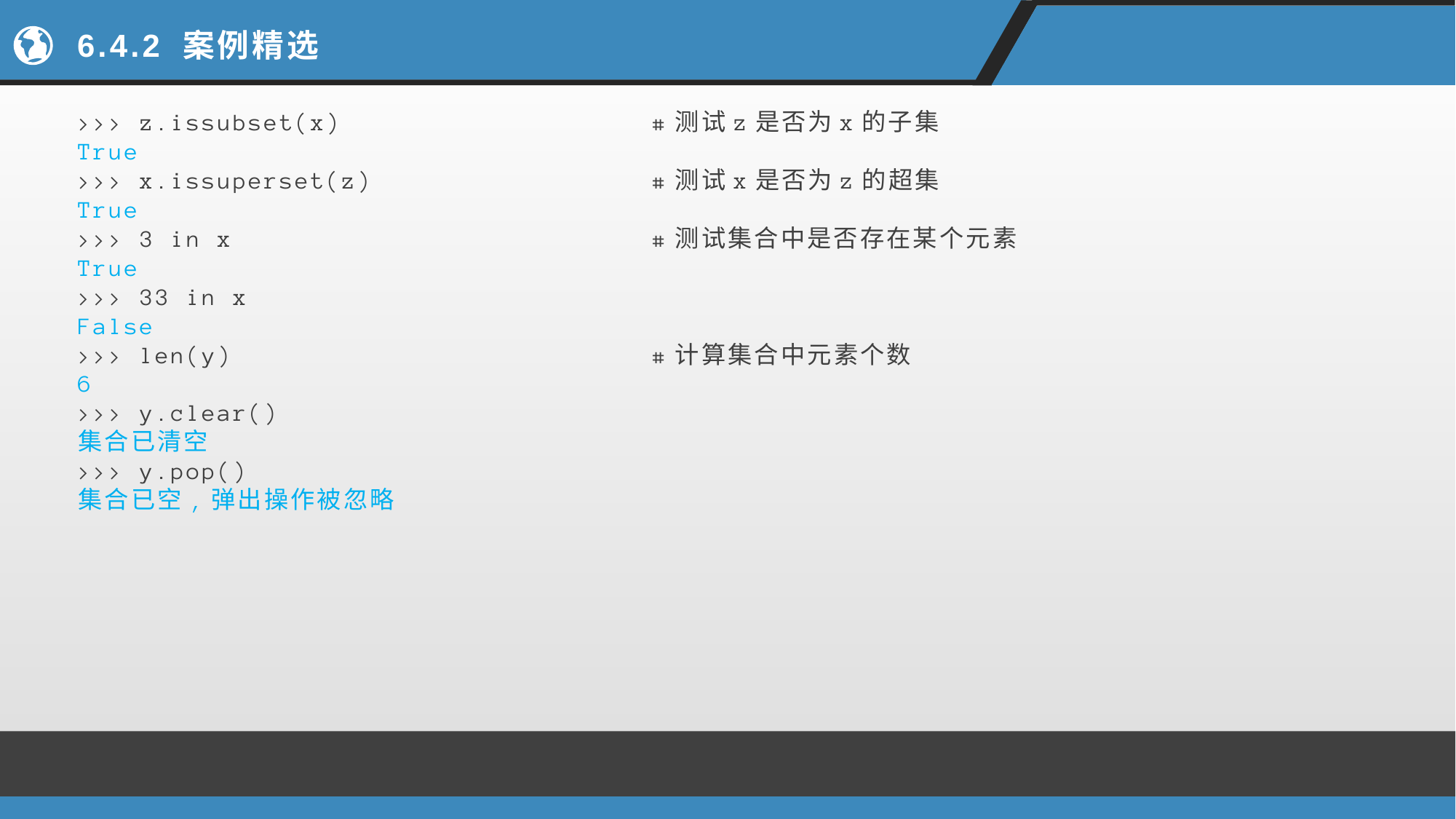

# 6.4.2 案例精选

>>> z.issubset(x)                    #测试z是否为x的子集
True
>>> x.issuperset(z)                  #测试x是否为z的超集
True
>>> 3 in x                           #测试集合中是否存在某个元素
True
>>> 33 in x
False
>>> len(y)                           #计算集合中元素个数
6
>>> y.clear()
集合已清空
>>> y.pop()
集合已空,弹出操作被忽略
65